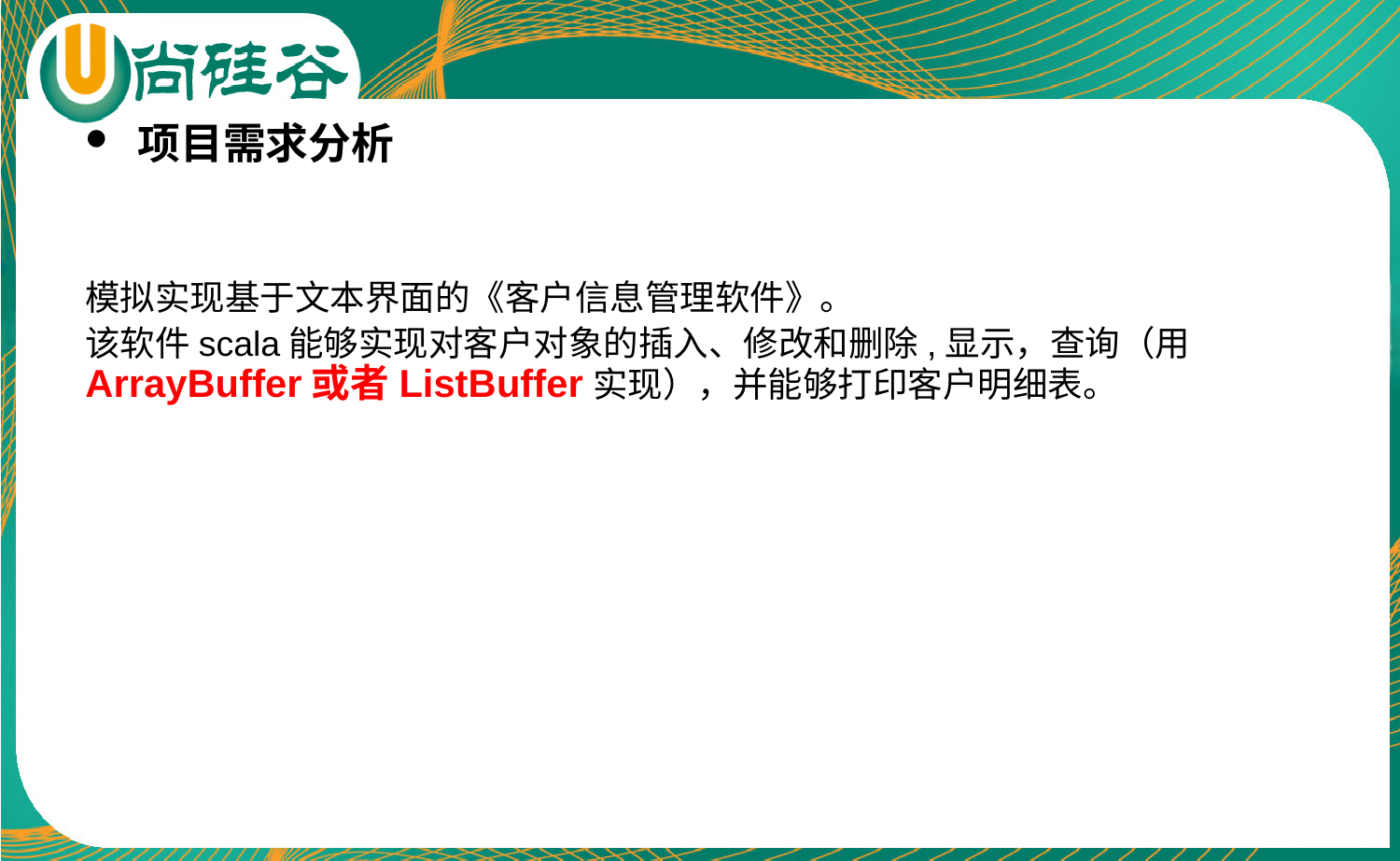

项目需求分析

模拟实现基于文本界面的《客户信息管理软件》。
该软件scala能够实现对客户对象的插入、修改和删除,显示，查询（用ArrayBuffer或者ListBuffer实现），并能够打印客户明细表。